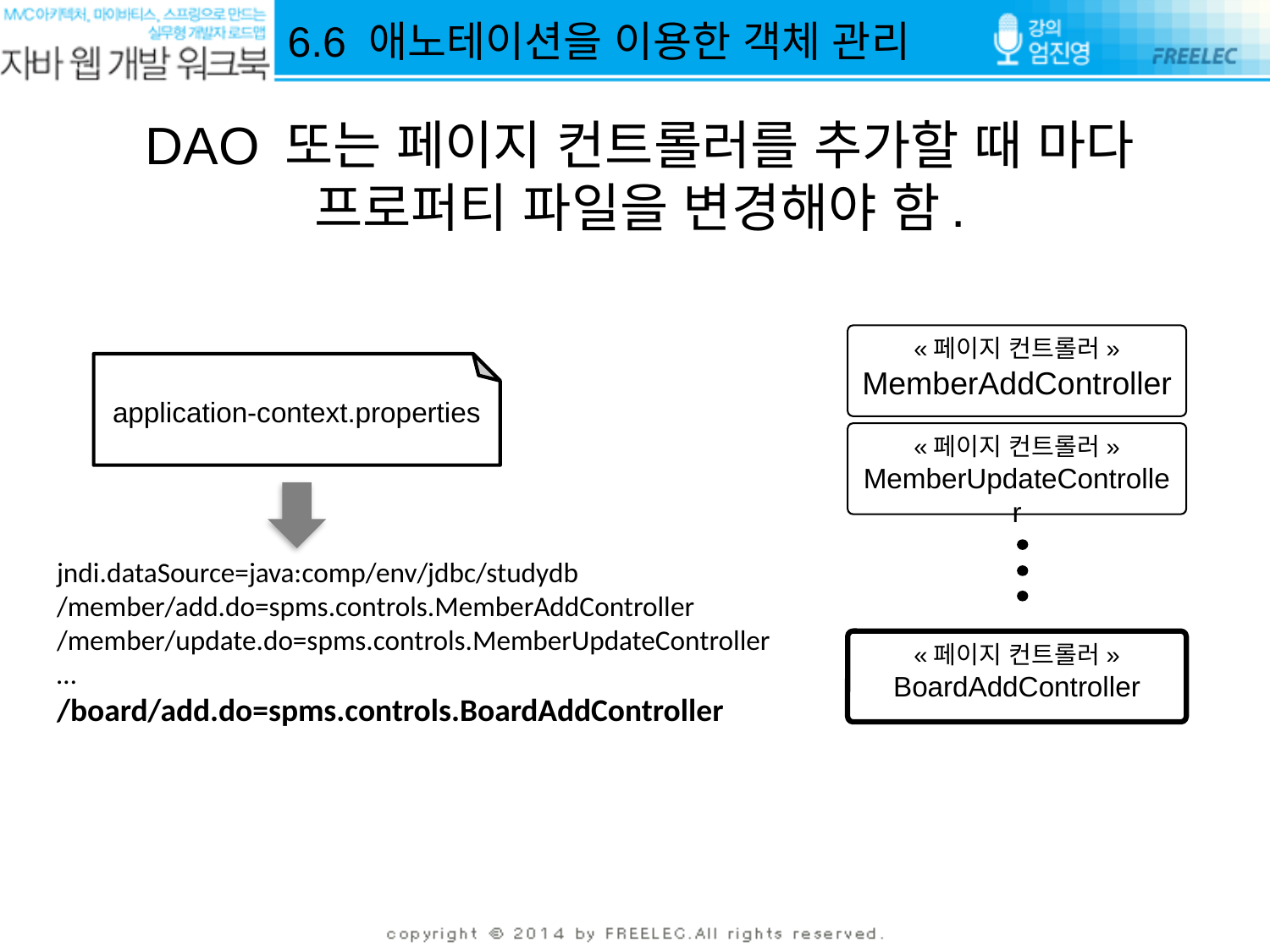

6.6 애노테이션을 이용한 객체 관리
DAO 또는 페이지 컨트롤러를 추가할 때 마다 프로퍼티 파일을 변경해야 함.
«페이지 컨트롤러»
MemberAddController

application-context.properties
«페이지 컨트롤러»
MemberUpdateController

jndi.dataSource=java:comp/env/jdbc/studydb
/member/add.do=spms.controls.MemberAddController
/member/update.do=spms.controls.MemberUpdateController
…
/board/add.do=spms.controls.BoardAddController
«페이지 컨트롤러»
BoardAddController